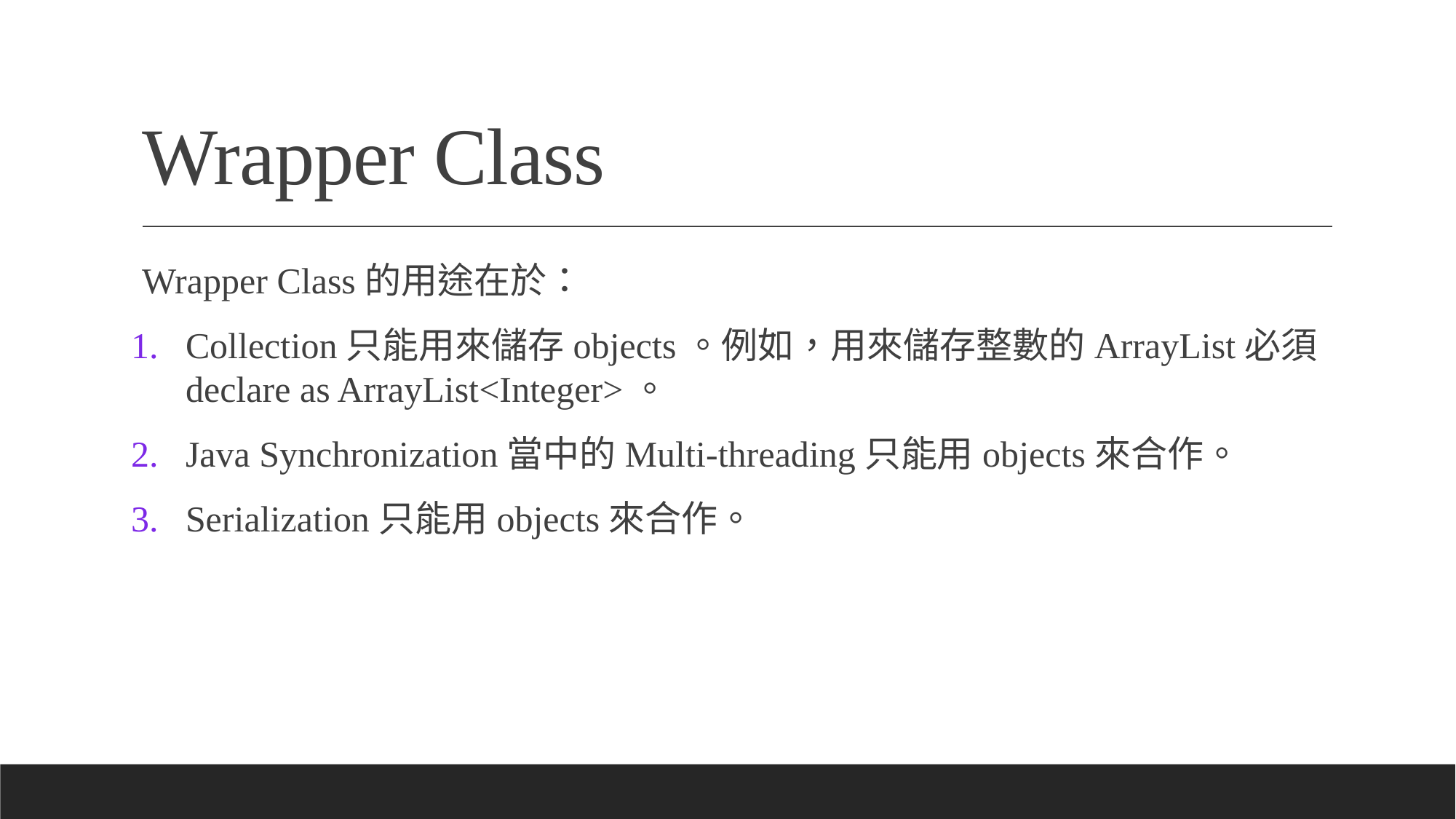

# Wrapper Class
Wrapper Class的用途在於：
Collection只能用來儲存objects。例如，用來儲存整數的ArrayList必須declare as ArrayList<Integer>。
Java Synchronization當中的Multi-threading只能用objects來合作。
Serialization只能用objects來合作。